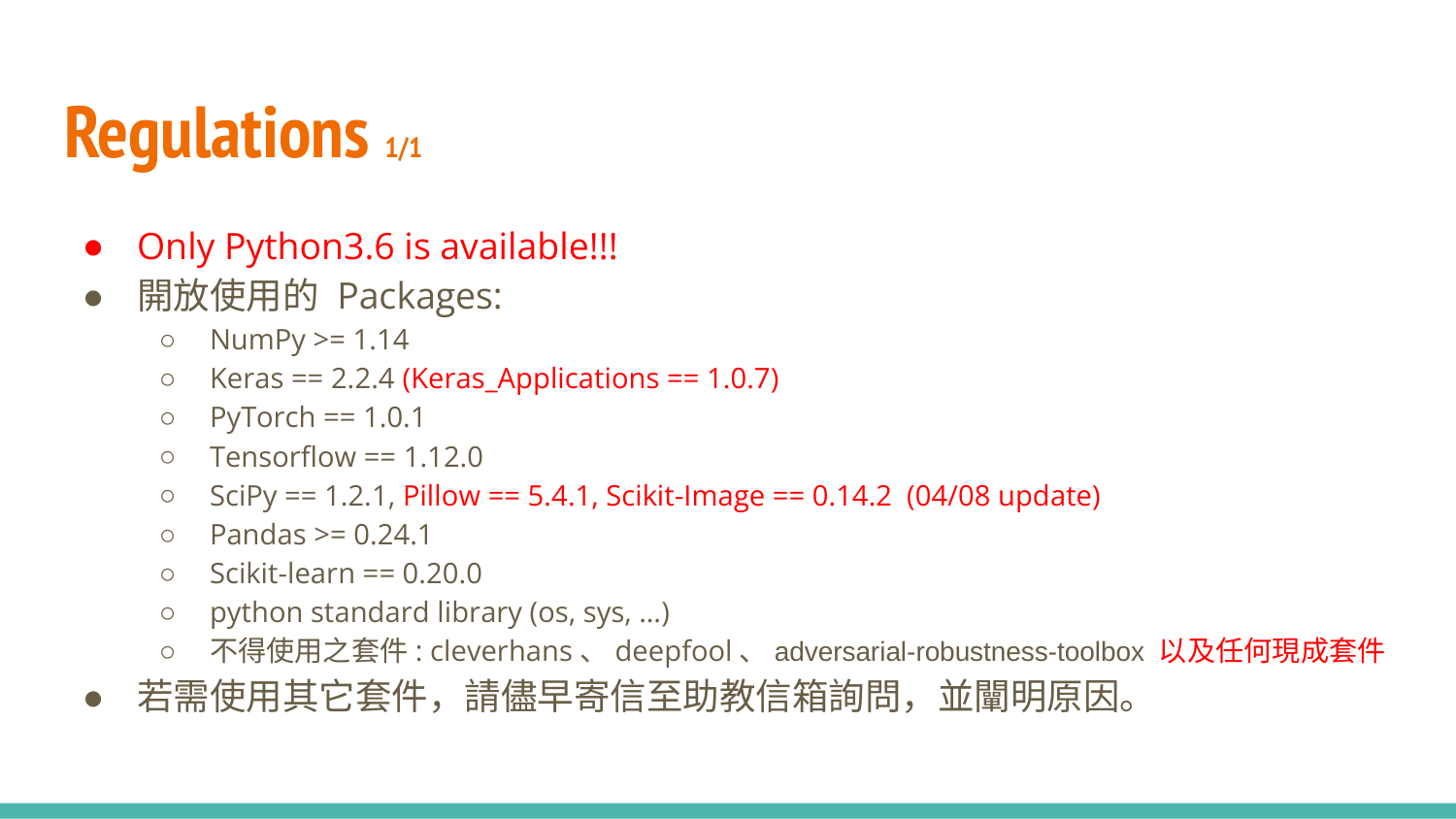

# Regulations 1/1
Only Python3.6 is available!!!
開放使用的 Packages:
NumPy >= 1.14
Keras == 2.2.4 (Keras_Applications == 1.0.7)
PyTorch == 1.0.1
Tensorflow == 1.12.0
SciPy == 1.2.1, Pillow == 5.4.1, Scikit-Image == 0.14.2  (04/08 update)
Pandas >= 0.24.1
Scikit-learn == 0.20.0
python standard library (os, sys, …)
不得使用之套件: cleverhans、deepfool、adversarial-robustness-toolbox 以及任何現成套件
若需使用其它套件，請儘早寄信至助教信箱詢問，並闡明原因。